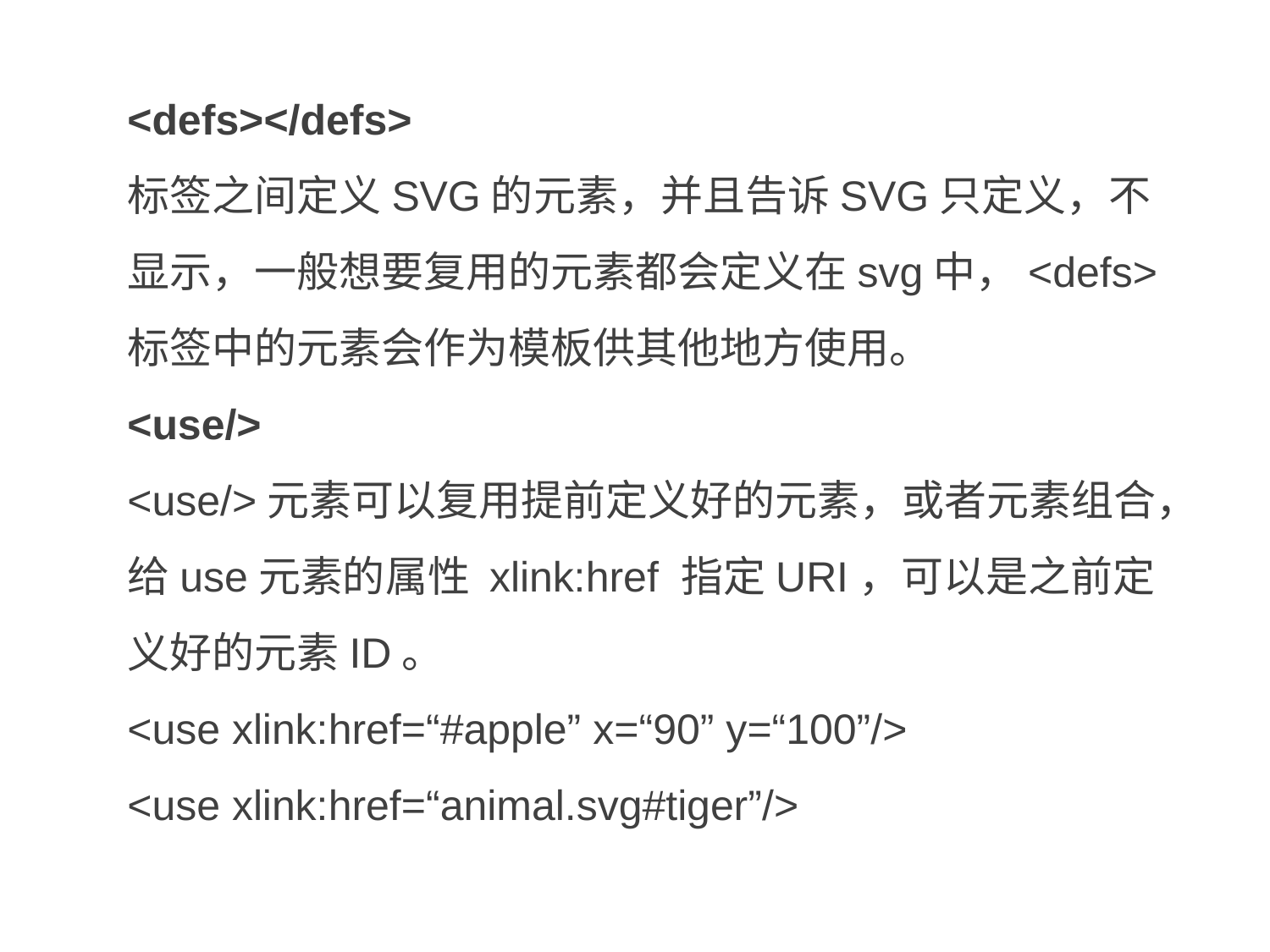

<defs></defs>
标签之间定义SVG的元素，并且告诉SVG只定义，不显示，一般想要复用的元素都会定义在svg中，<defs>标签中的元素会作为模板供其他地方使用。
<use/>
<use/>元素可以复用提前定义好的元素，或者元素组合，给use元素的属性 xlink:href 指定URI，可以是之前定义好的元素ID。
<use xlink:href=“#apple” x=“90” y=“100”/>
<use xlink:href=“animal.svg#tiger”/>